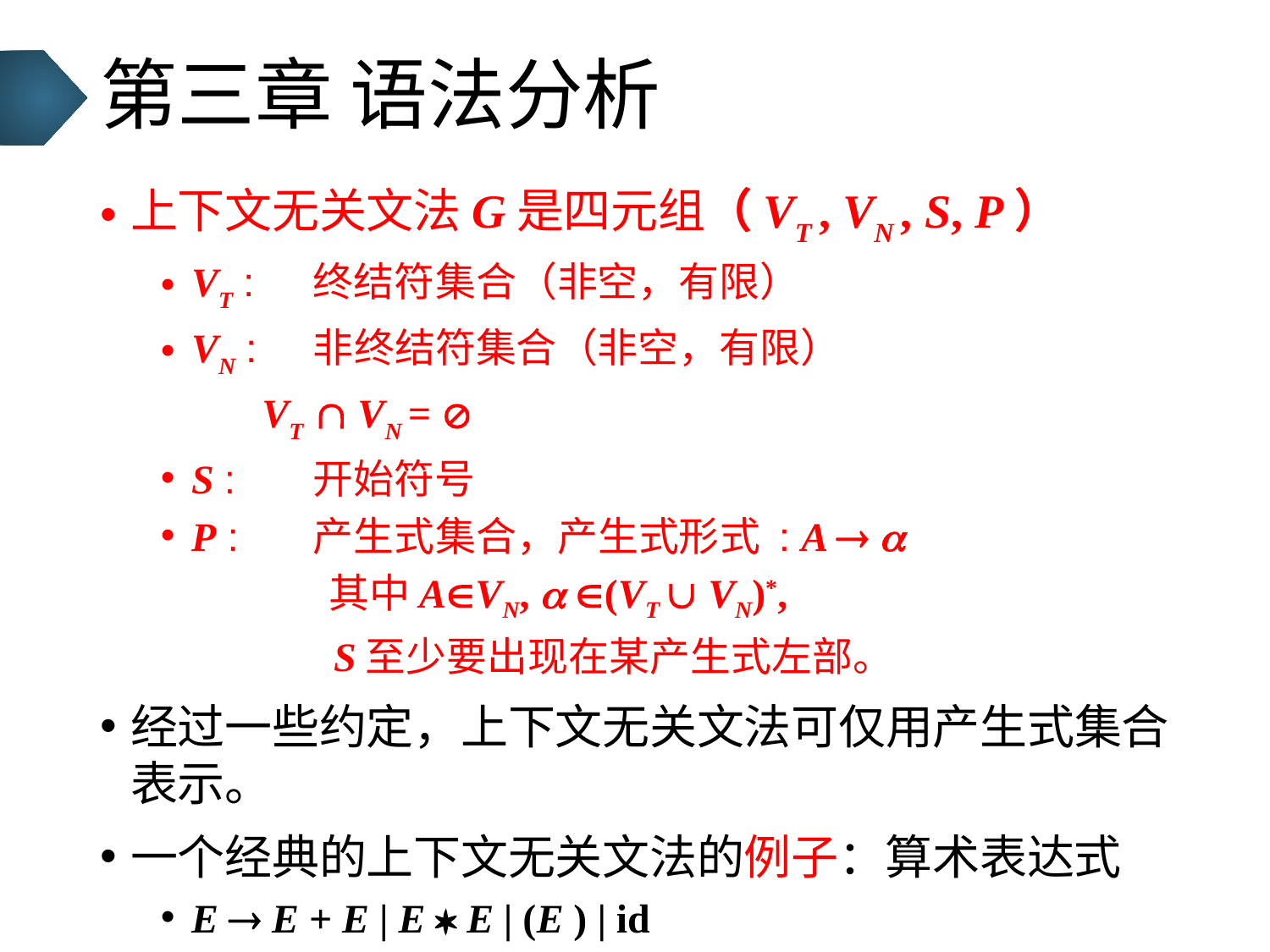

# 第三章 语法分析
上下文无关文法G是四元组（VT , VN , S, P）
VT : 	终结符集合（非空，有限）
VN : 	非终结符集合（非空，有限）
         VT  ∩ VN = ∅
S : 	开始符号
P :	产生式集合，产生式形式 : A → α
                 其中A∈VN, α ∈(VT ∪ VN)*,
                 S至少要出现在某产生式左部。
经过一些约定，上下文无关文法可仅用产生式集合表示。
一个经典的上下文无关文法的例子：算术表达式
E → E + E | E ∗ E | (E ) | id